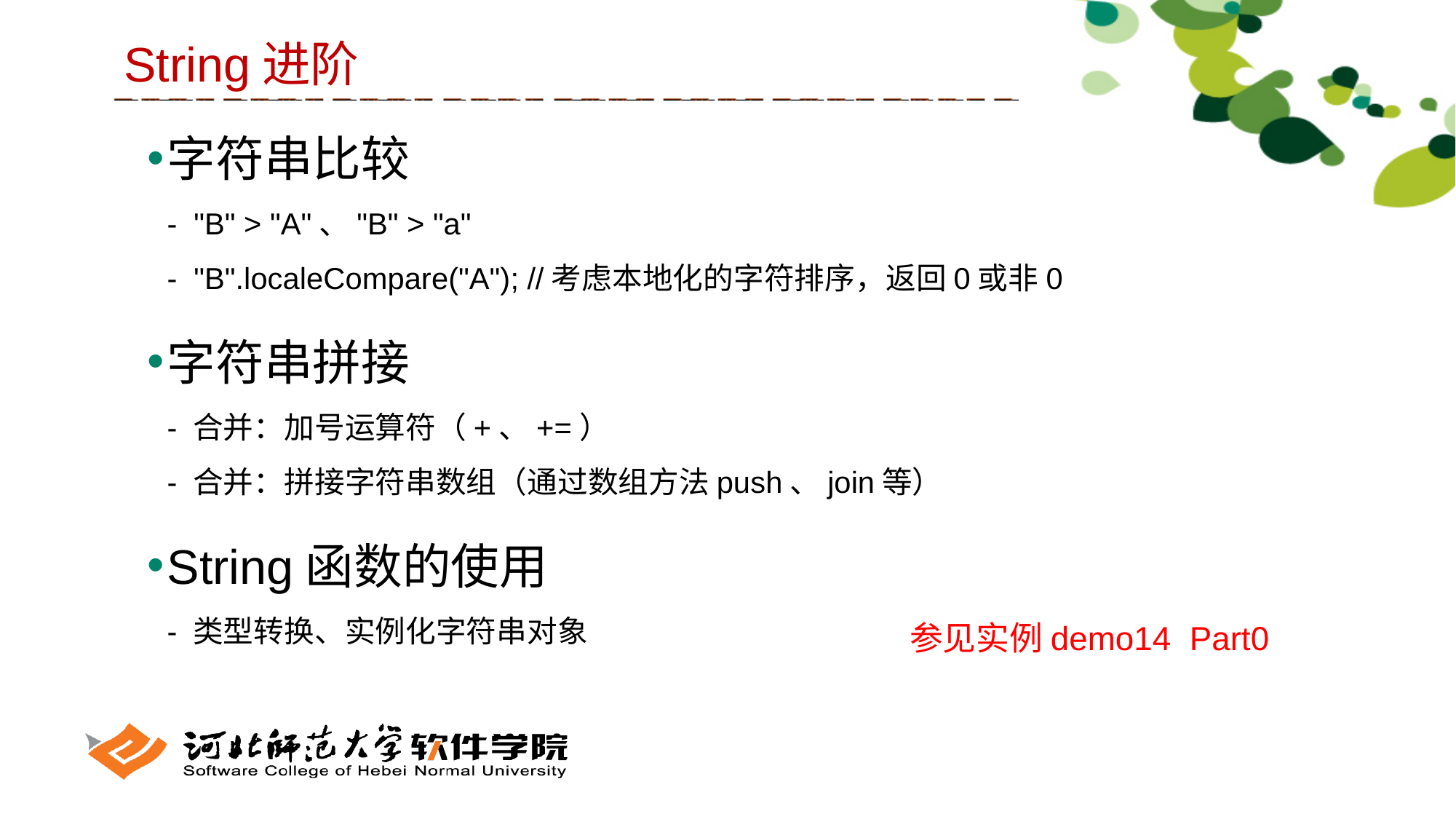

String进阶
字符串比较
-  "B" > "A"、"B" > "a"
-  "B".localeCompare("A"); //考虑本地化的字符排序，返回0或非0
字符串拼接
- 合并：加号运算符（+、+=）
- 合并：拼接字符串数组（通过数组方法push、join等）
String函数的使用
- 类型转换、实例化字符串对象

参见实例demo14  Part0